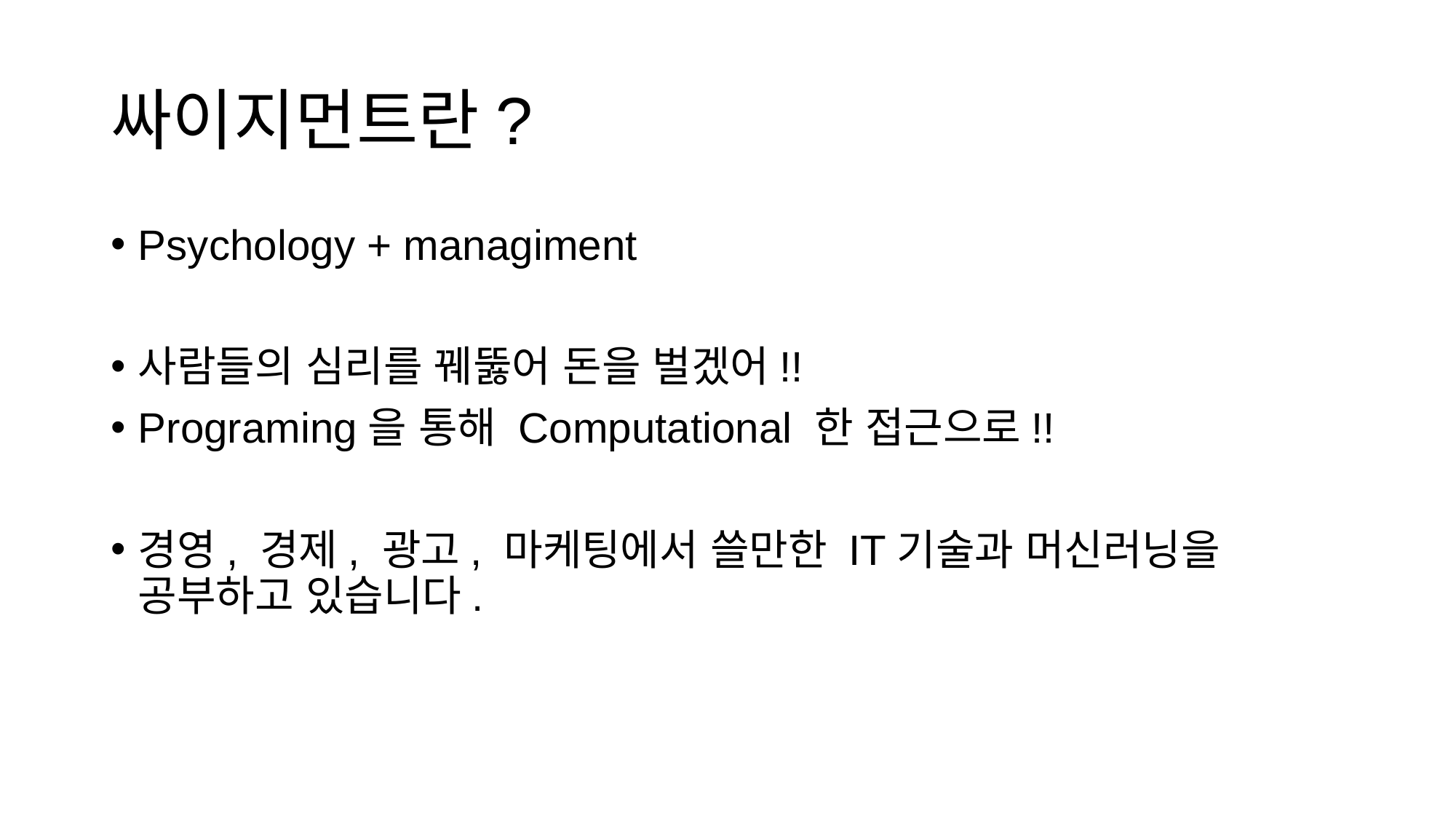

# 싸이지먼트란?
Psychology + managiment

사람들의 심리를 꿰뚫어 돈을 벌겠어!!
Programing을 통해 Computational 한 접근으로!!

경영, 경제, 광고, 마케팅에서 쓸만한 IT기술과 머신러닝을 공부하고 있습니다.